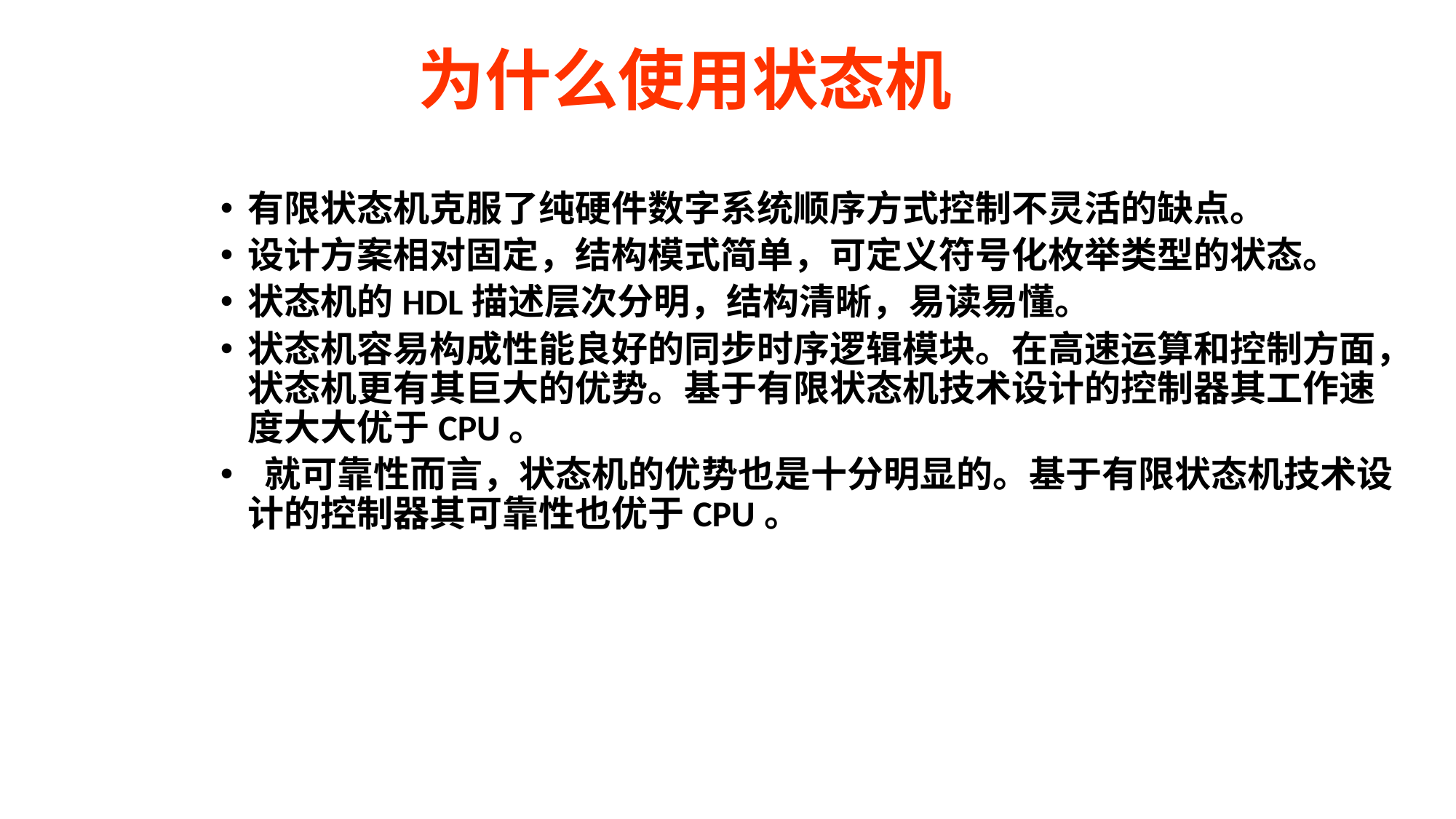

# 为什么使用状态机
有限状态机克服了纯硬件数字系统顺序方式控制不灵活的缺点。
设计方案相对固定，结构模式简单，可定义符号化枚举类型的状态。
状态机的HDL描述层次分明，结构清晰，易读易懂。
状态机容易构成性能良好的同步时序逻辑模块。在高速运算和控制方面，状态机更有其巨大的优势。基于有限状态机技术设计的控制器其工作速度大大优于CPU。
 就可靠性而言，状态机的优势也是十分明显的。基于有限状态机技术设计的控制器其可靠性也优于CPU。